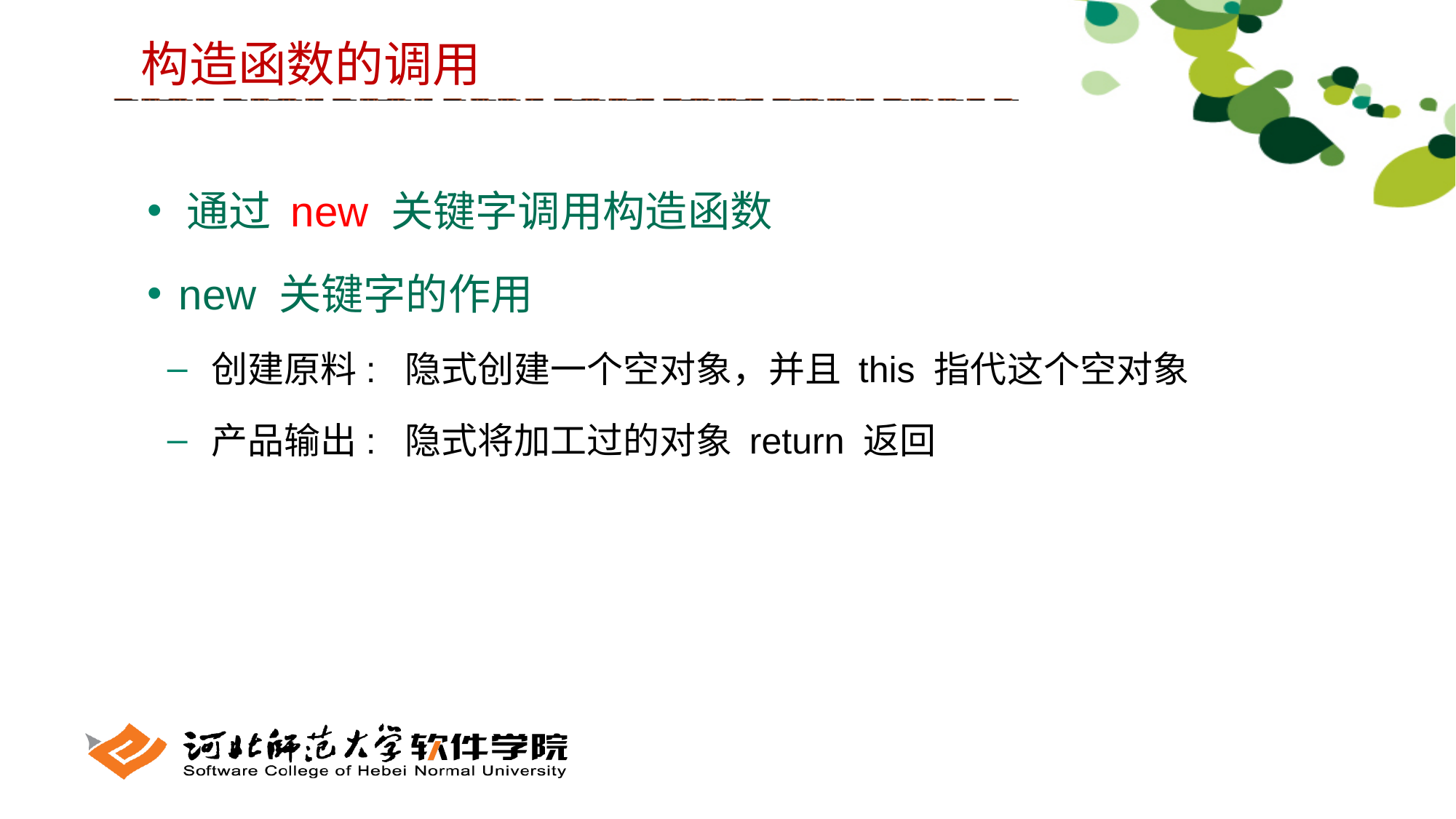

构造函数的调用
 通过 new 关键字调用构造函数
 new 关键字的作用
 创建原料:  隐式创建一个空对象，并且 this 指代这个空对象
 产品输出:  隐式将加工过的对象 return 返回